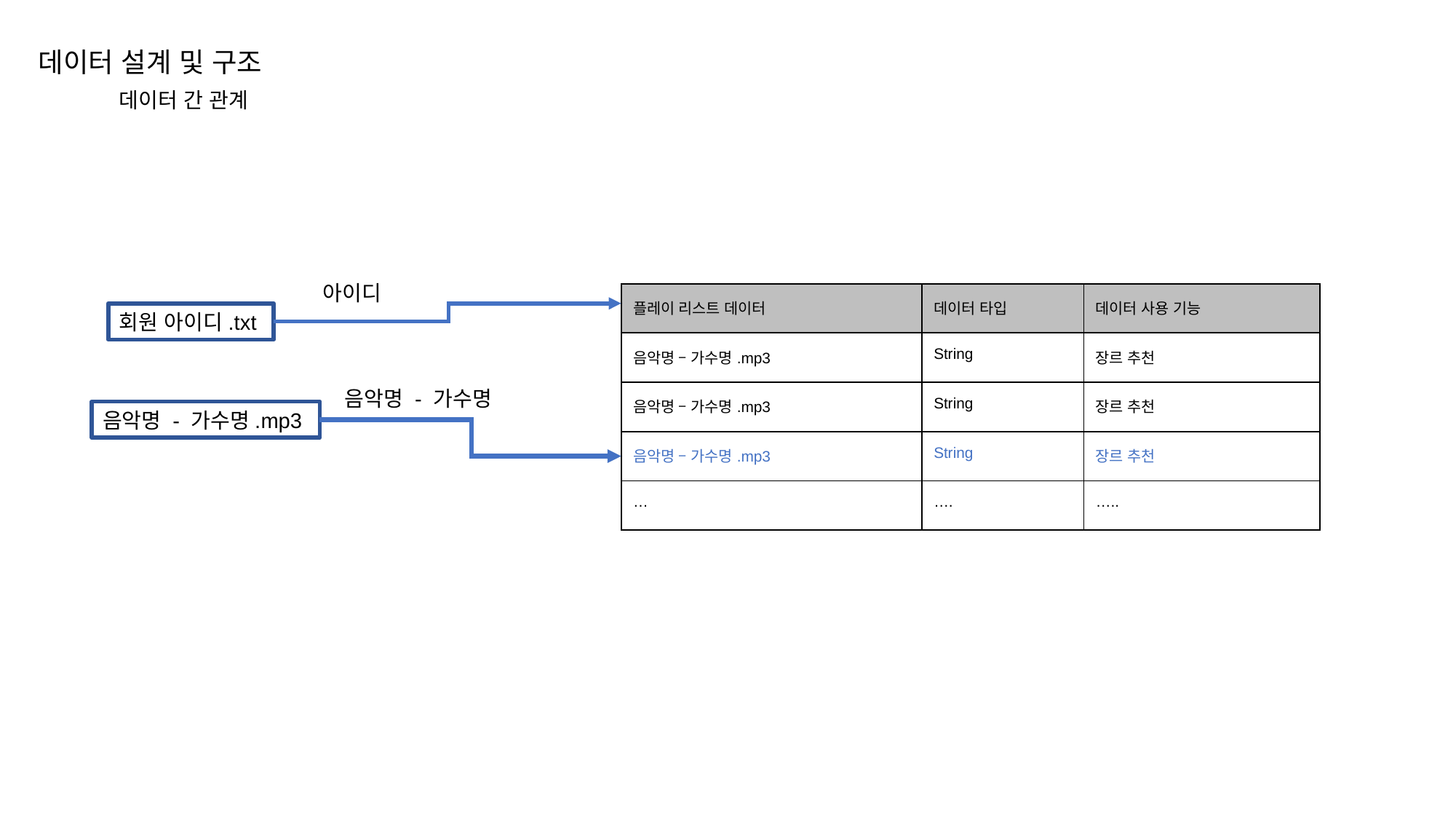

데이터 설계 및 구조
데이터 간 관계
아이디
| 플레이 리스트 데이터 | 데이터 타입 | 데이터 사용 기능 |
| --- | --- | --- |
| 음악명 – 가수명.mp3 | String | 장르 추천 |
| 음악명 – 가수명.mp3 | String | 장르 추천 |
| 음악명 – 가수명.mp3 | String | 장르 추천 |
| … | …. | ….. |
회원 아이디.txt
음악명 - 가수명
음악명 - 가수명.mp3